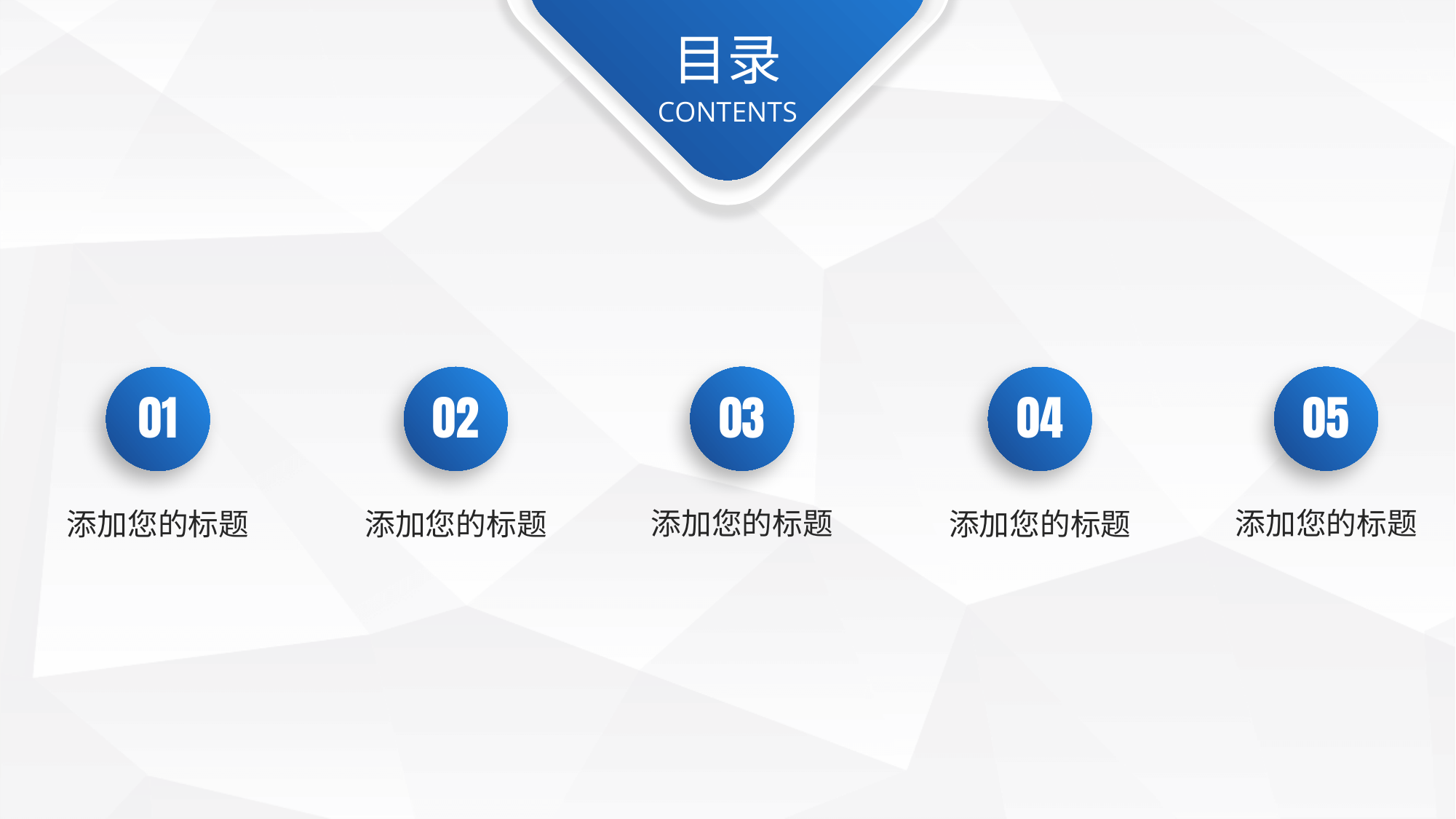

目录
CONTENTS
03
添加您的标题
05
添加您的标题
02
添加您的标题
04
添加您的标题
01
添加您的标题